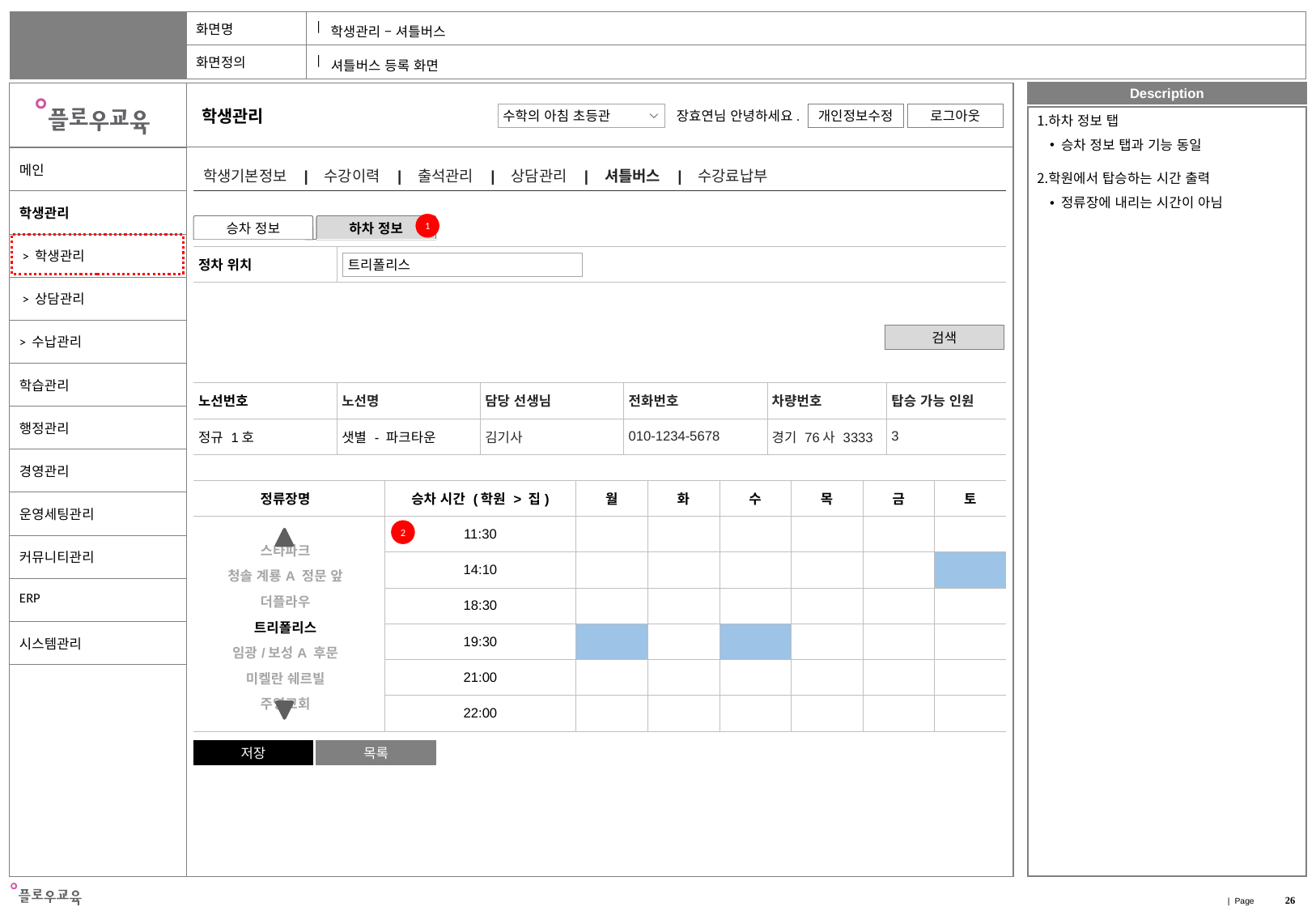

학생관리 – 셔틀버스
셔틀버스 등록 화면
하차 정보 탭
승차 정보 탭과 기능 동일
학원에서 탑승하는 시간 출력
정류장에 내리는 시간이 아님
| 학생기본정보 | 수강이력 | 출석관리 | 상담관리 | 셔틀버스 | 수강료납부 |
| --- |
|  |  |
| --- | --- |
| 정차 위치 |  |
1
승차 정보
하차 정보

트리폴리스
검색
| 노선번호 | 노선명 | 담당 선생님 | 전화번호 | 차량번호 | 탑승 가능 인원 |
| --- | --- | --- | --- | --- | --- |
| 정규 1호 | 샛별 - 파크타운 | 김기사 | 010-1234-5678 | 경기 76사 3333 | 3 |
| 정류장명 | 승차 시간 (학원 > 집) | 월 | 화 | 수 | 목 | 금 | 토 |
| --- | --- | --- | --- | --- | --- | --- | --- |
| 스타파크 청솔 계룡A 정문 앞 더플라우 트리폴리스 임광/보성A 후문 미켈란 쉐르빌 주영교회 | 11:30 |  |  |  |  |  |  |
|  | 14:10 |  |  |  |  |  |  |
|  | 18:30 |  |  |  |  |  |  |
|  | 19:30 |  |  |  |  |  |  |
|  | 21:00 |  |  |  |  |  |  |
|  | 22:00 |  |  |  |  |  |  |
2

저장
목록
26